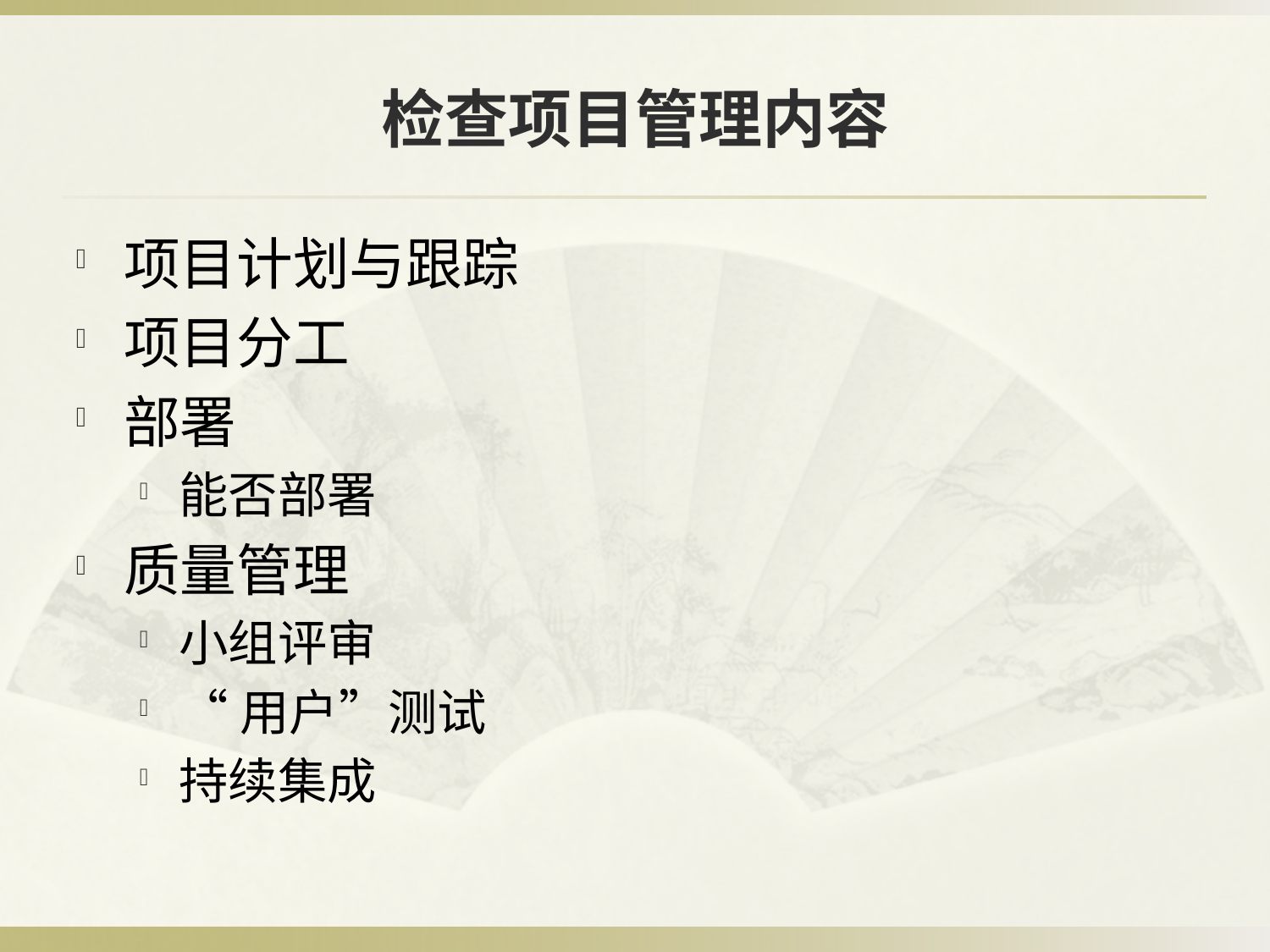

# 检查项目管理内容
项目计划与跟踪
项目分工
部署
能否部署
质量管理
小组评审
“用户”测试
持续集成